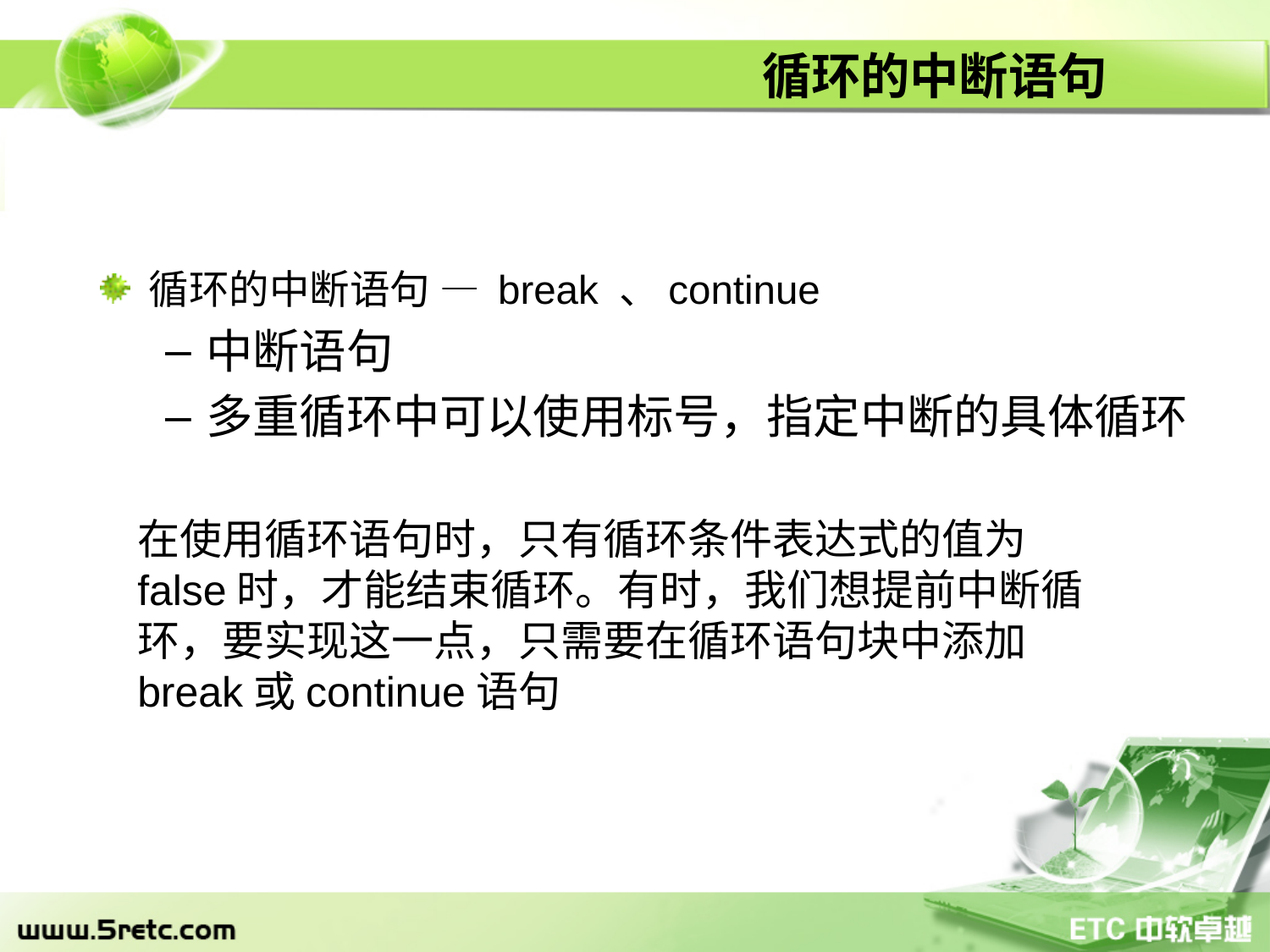

# 循环的中断语句
循环的中断语句 — break 、continue
中断语句
多重循环中可以使用标号，指定中断的具体循环
在使用循环语句时，只有循环条件表达式的值为false时，才能结束循环。有时，我们想提前中断循环，要实现这一点，只需要在循环语句块中添加break或continue语句